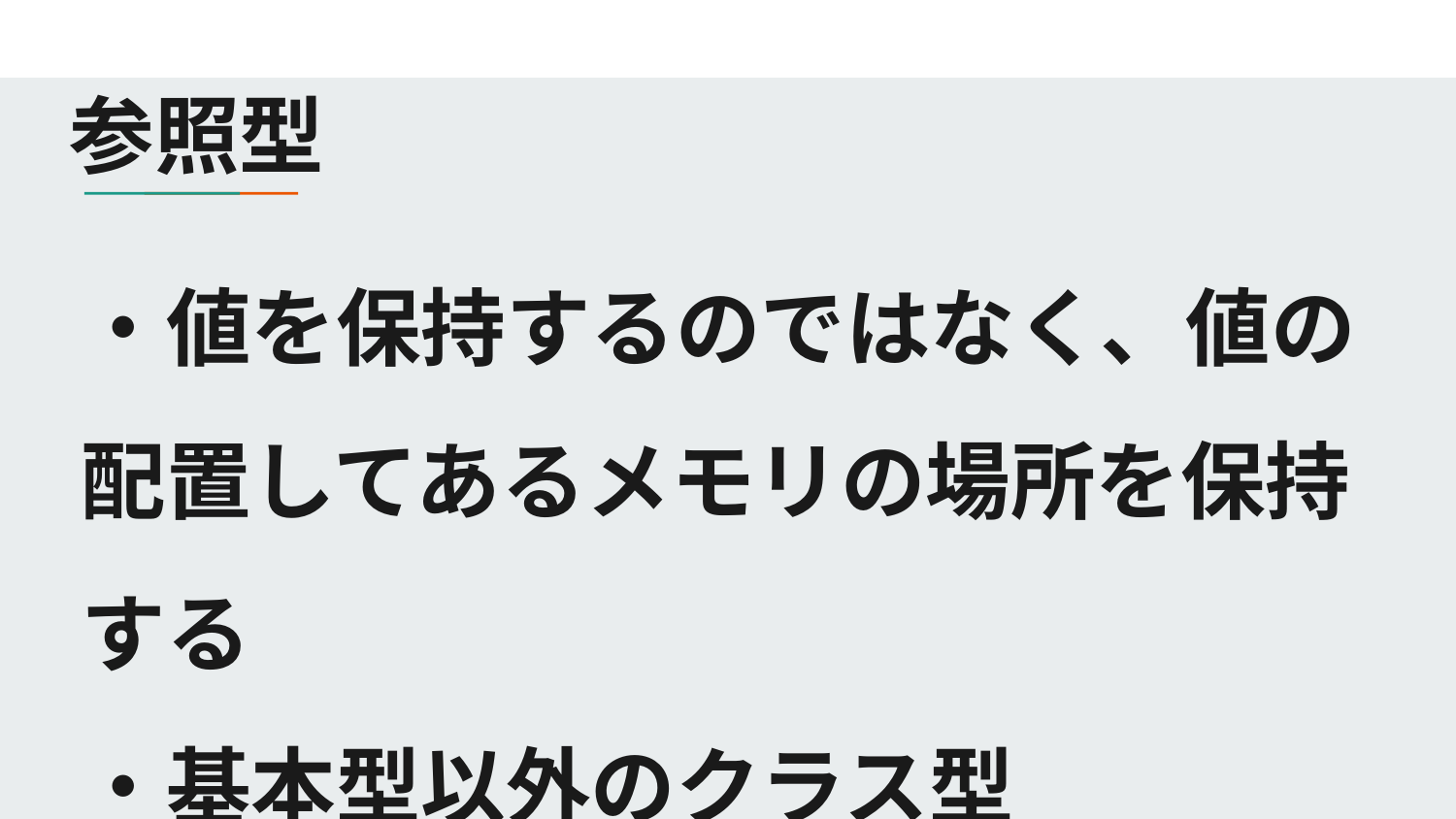

# 参照型
・値を保持するのではなく、値の配置してあるメモリの場所を保持する
・基本型以外のクラス型
・代入で問題が起こりやすい(重要)